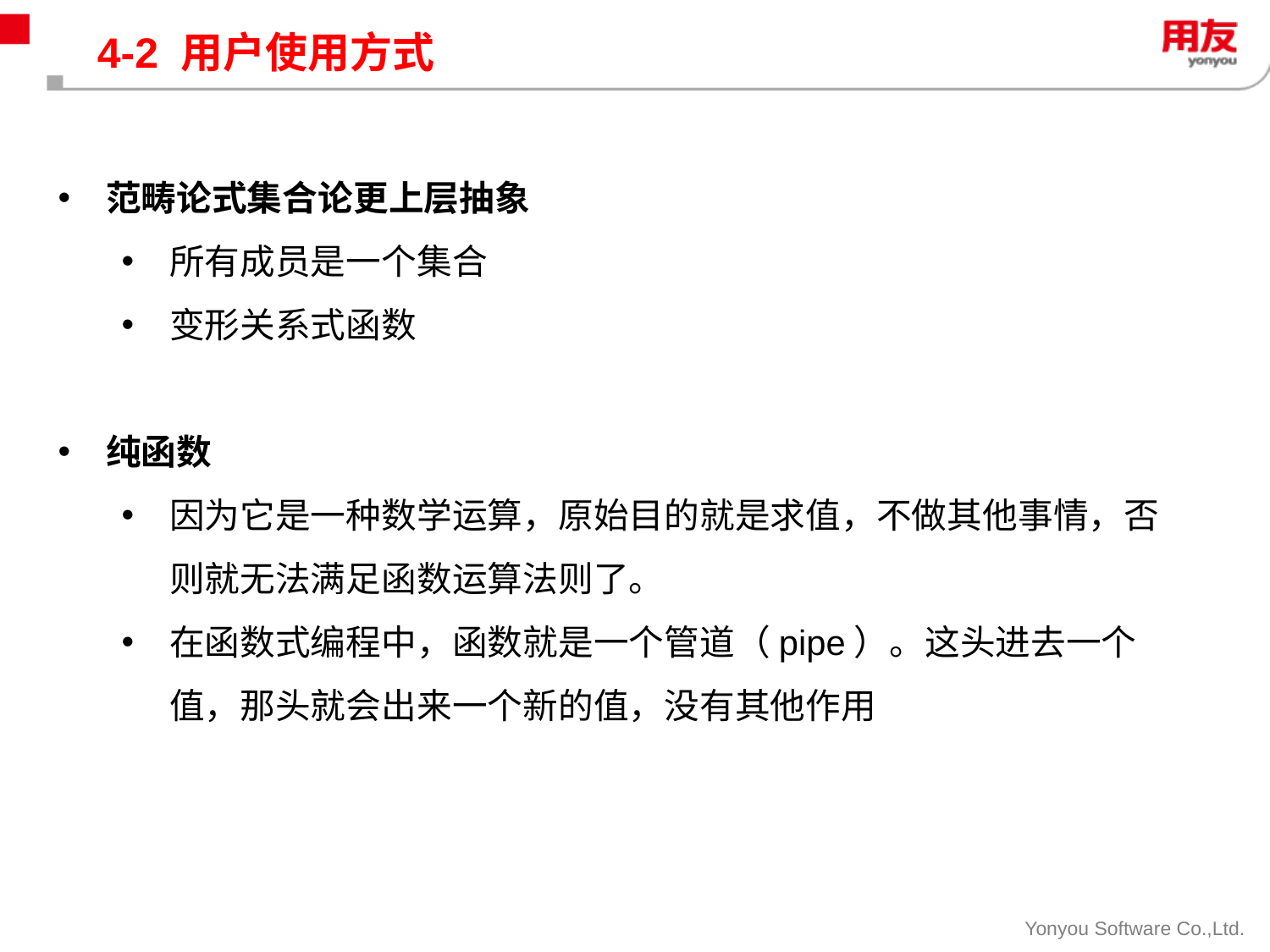

# 4-2 用户使用方式
范畴论式集合论更上层抽象
所有成员是一个集合
变形关系式函数

纯函数
因为它是一种数学运算，原始目的就是求值，不做其他事情，否则就无法满足函数运算法则了。
在函数式编程中，函数就是一个管道（pipe）。这头进去一个值，那头就会出来一个新的值，没有其他作用